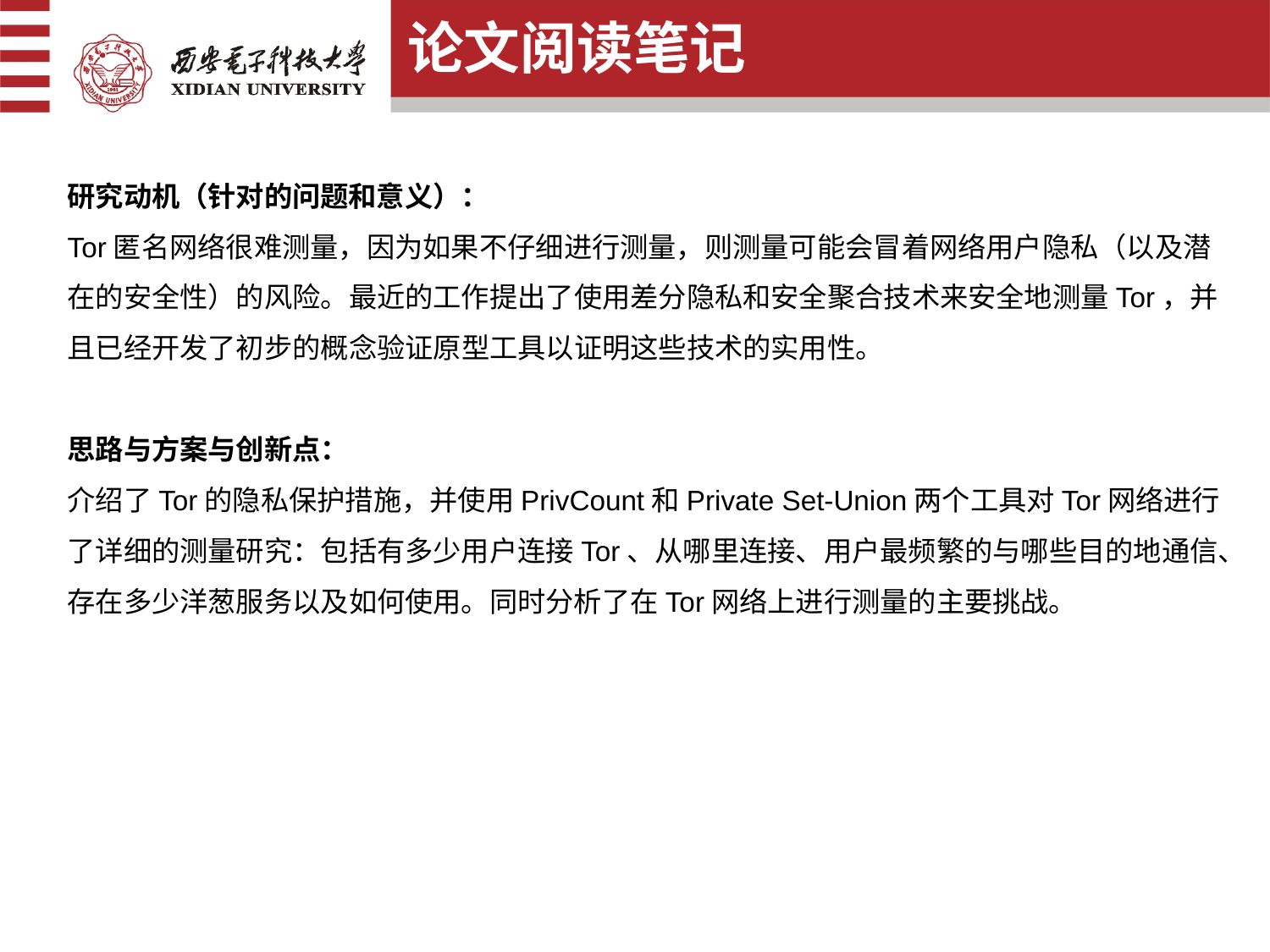

论文阅读笔记
研究动机（针对的问题和意义）：
Tor匿名网络很难测量，因为如果不仔细进行测量，则测量可能会冒着网络用户隐私（以及潜在的安全性）的风险。最近的工作提出了使用差分隐私和安全聚合技术来安全地测量Tor，并且已经开发了初步的概念验证原型工具以证明这些技术的实用性。

思路与方案与创新点：
介绍了Tor的隐私保护措施，并使用PrivCount和Private Set-Union两个工具对Tor网络进行了详细的测量研究：包括有多少用户连接Tor、从哪里连接、用户最频繁的与哪些目的地通信、存在多少洋葱服务以及如何使用。同时分析了在Tor网络上进行测量的主要挑战。